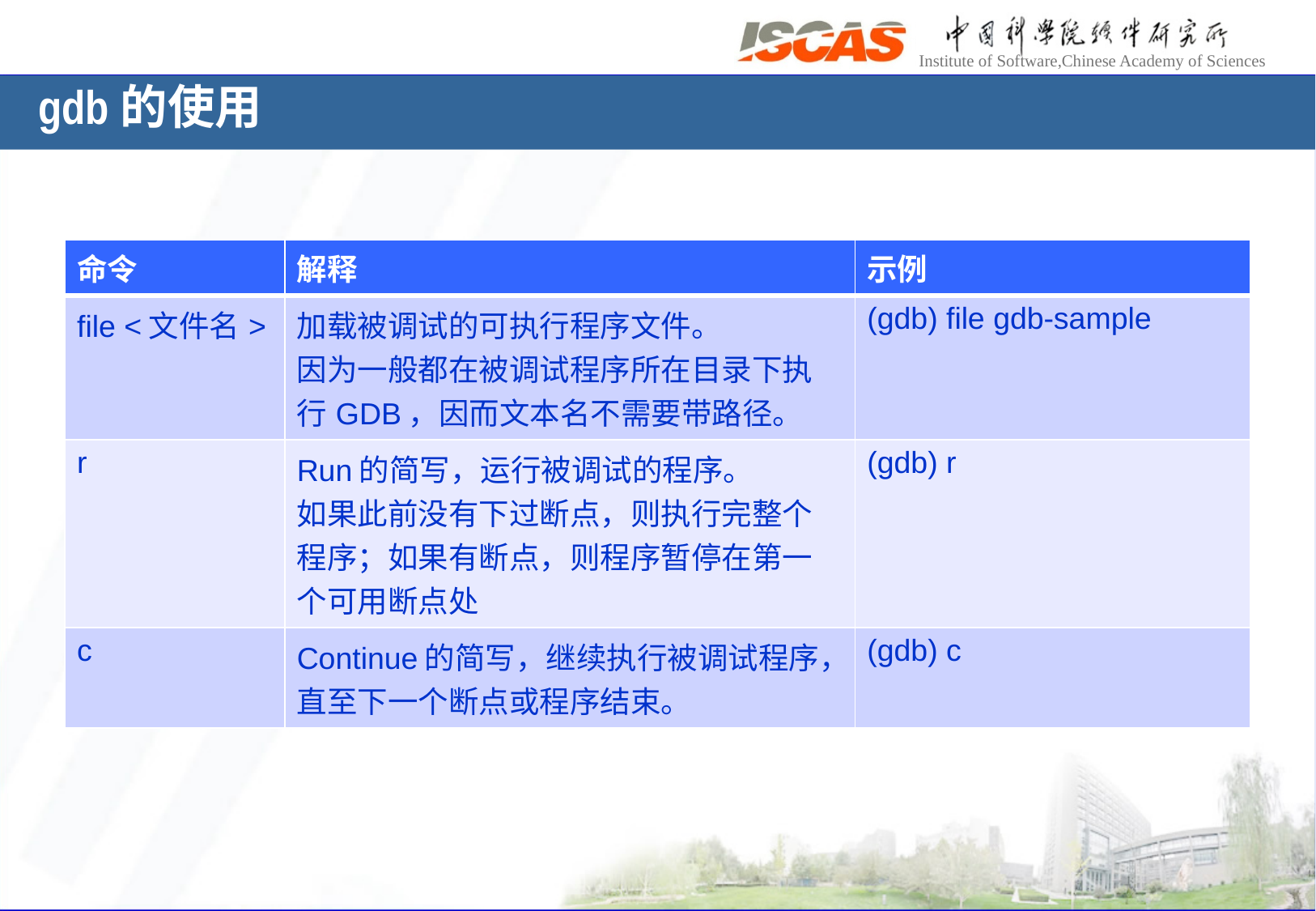

# gdb的使用
| 命令 | 解释 | 示例 |
| --- | --- | --- |
| file <文件名> | 加载被调试的可执行程序文件。 因为一般都在被调试程序所在目录下执行GDB，因而文本名不需要带路径。 | (gdb) file gdb-sample |
| r | Run的简写，运行被调试的程序。 如果此前没有下过断点，则执行完整个程序；如果有断点，则程序暂停在第一个可用断点处 | (gdb) r |
| c | Continue的简写，继续执行被调试程序，直至下一个断点或程序结束。 | (gdb) c |